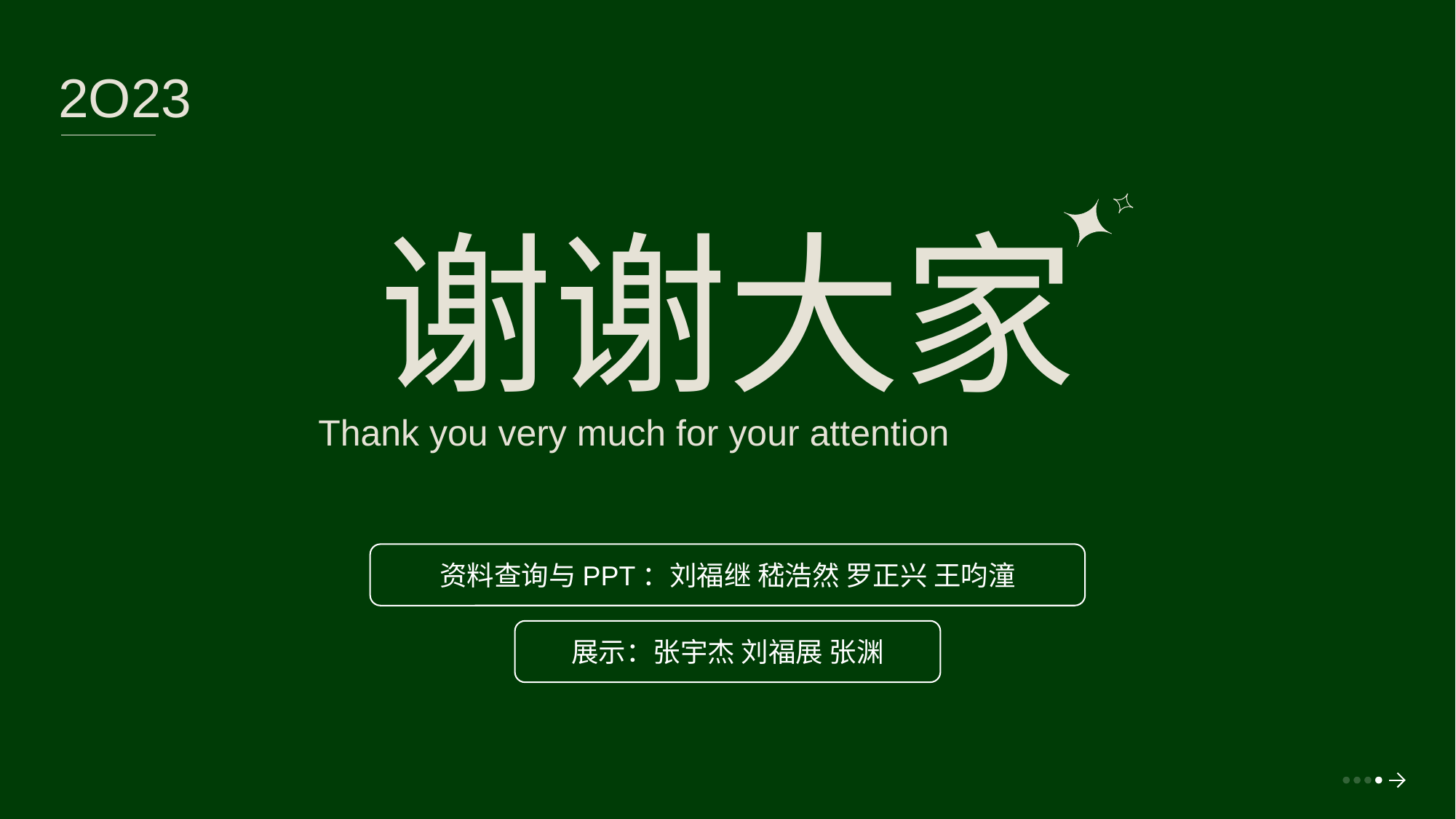

2O23

谢谢大家
Thank you very much for your attention
资料查询与PPT：刘福继 嵇浩然 罗正兴 王呁潼
展示：张宇杰 刘福展 张渊